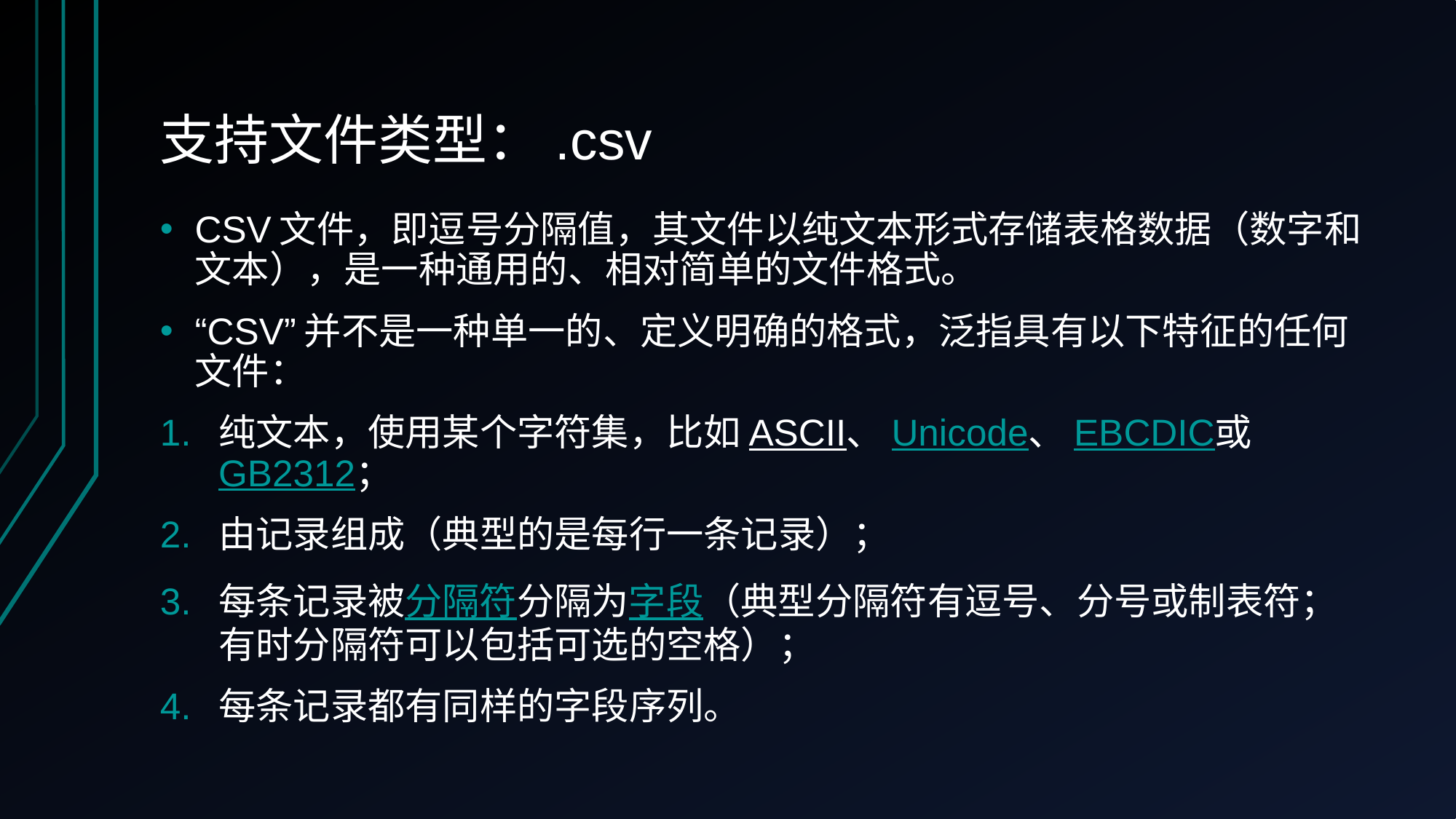

# 支持文件类型：.csv
CSV文件，即逗号分隔值，其文件以纯文本形式存储表格数据（数字和文本），是一种通用的、相对简单的文件格式。
“CSV”并不是一种单一的、定义明确的格式，泛指具有以下特征的任何文件：
纯文本，使用某个字符集，比如ASCII、Unicode、EBCDIC或GB2312；
由记录组成（典型的是每行一条记录）；
每条记录被分隔符分隔为字段（典型分隔符有逗号、分号或制表符；有时分隔符可以包括可选的空格）；
每条记录都有同样的字段序列。